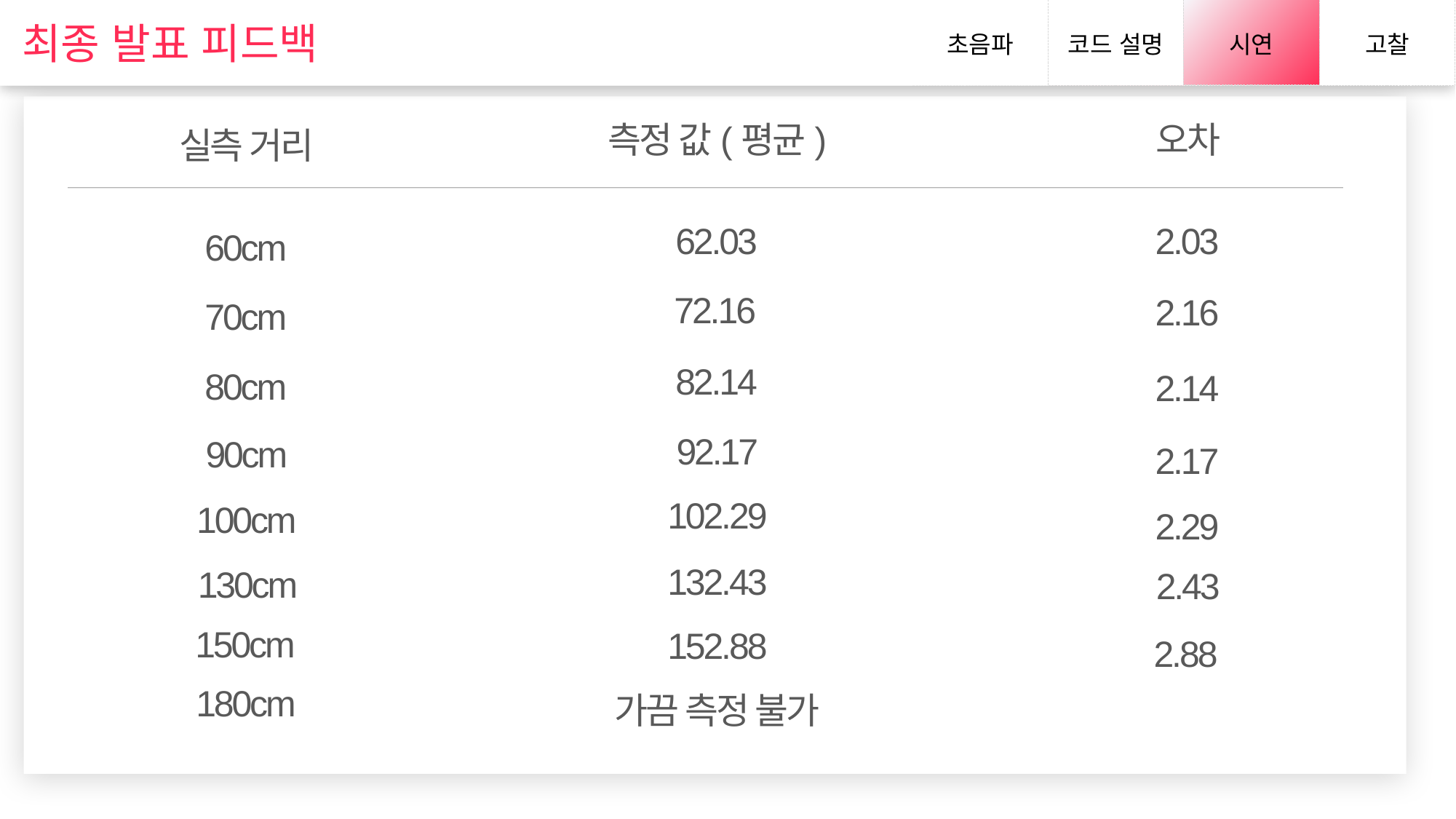

최종 발표 피드백
초음파
코드 설명
시연
고찰
Subtitle 1
Subtitle 2
Subtitle 3
Subtitle 4

오차
측정 값(평균)
실측 거리
2.03
62.03
60cm
72.16
2.16
70cm
82.14
80cm
2.14
92.17
90cm
2.17
102.29
100cm
2.29
132.43
130cm
2.43
150cm
152.88
2.88
180cm
가끔 측정 불가